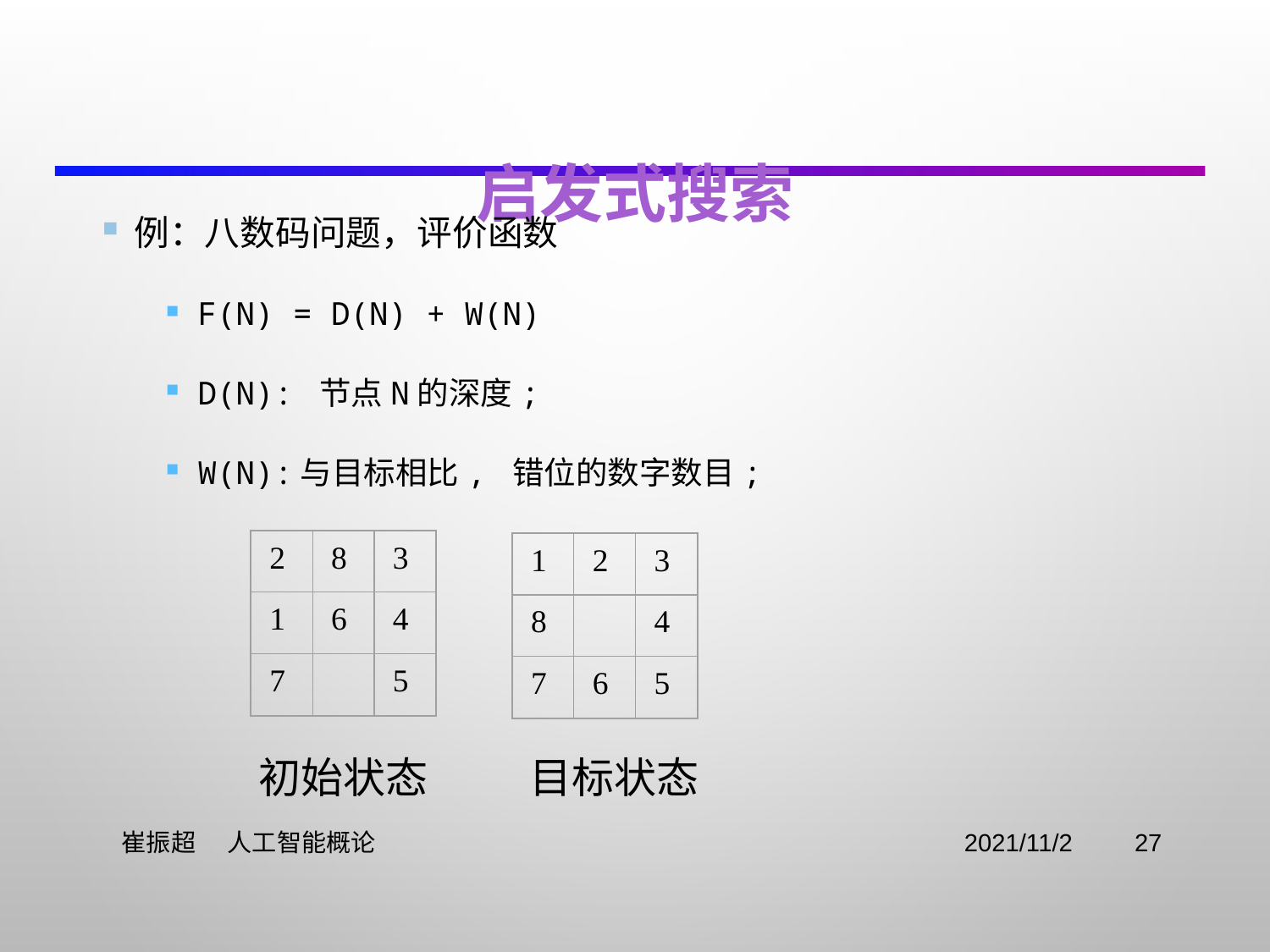

# 启发式搜索
例：八数码问题，评价函数
f(n) = d(n) + W(n)
d(n): 节点n的深度;
W(n):与目标相比, 错位的数字数目;

2

8

3

1

6

4

7

5

1

2

3

8

4

7

6

5

初始状态
目标状态
 崔振超    人工智能概论
2021/11/2
27